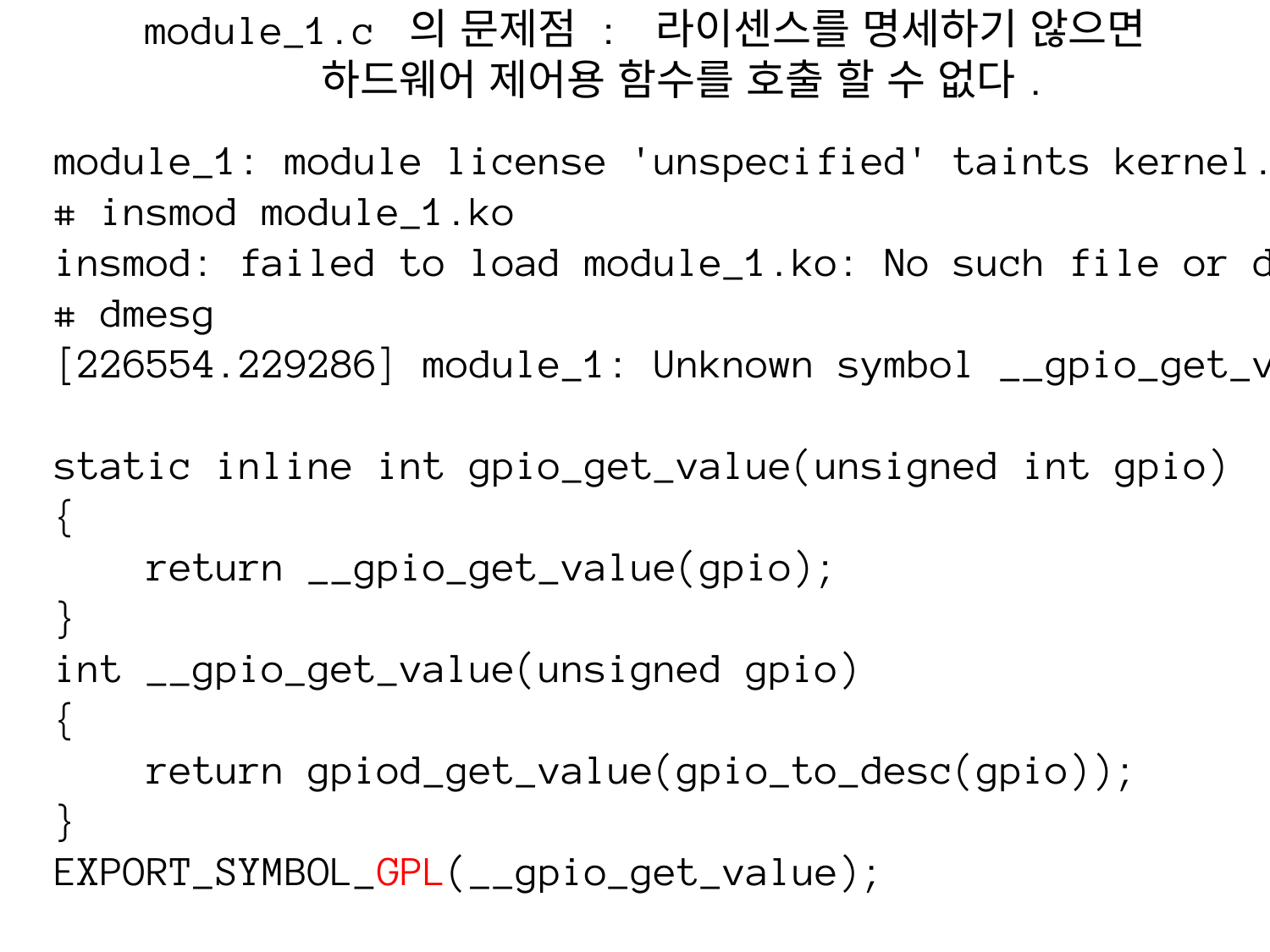

module_1.c 의 문제점 : 라이센스를 명세하기 않으면
              하드웨어 제어용 함수를 호출 할 수 없다.
module_1: module license 'unspecified' taints kernel.
# insmod module_1.ko
insmod: failed to load module_1.ko: No such file or directory
# dmesg
[226554.229286] module_1: Unknown symbol __gpio_get_value (err 0)

static inline int gpio_get_value(unsigned int gpio)
{
    return __gpio_get_value(gpio);
}
int __gpio_get_value(unsigned gpio)
{
    return gpiod_get_value(gpio_to_desc(gpio));
}
EXPORT_SYMBOL_GPL(__gpio_get_value);